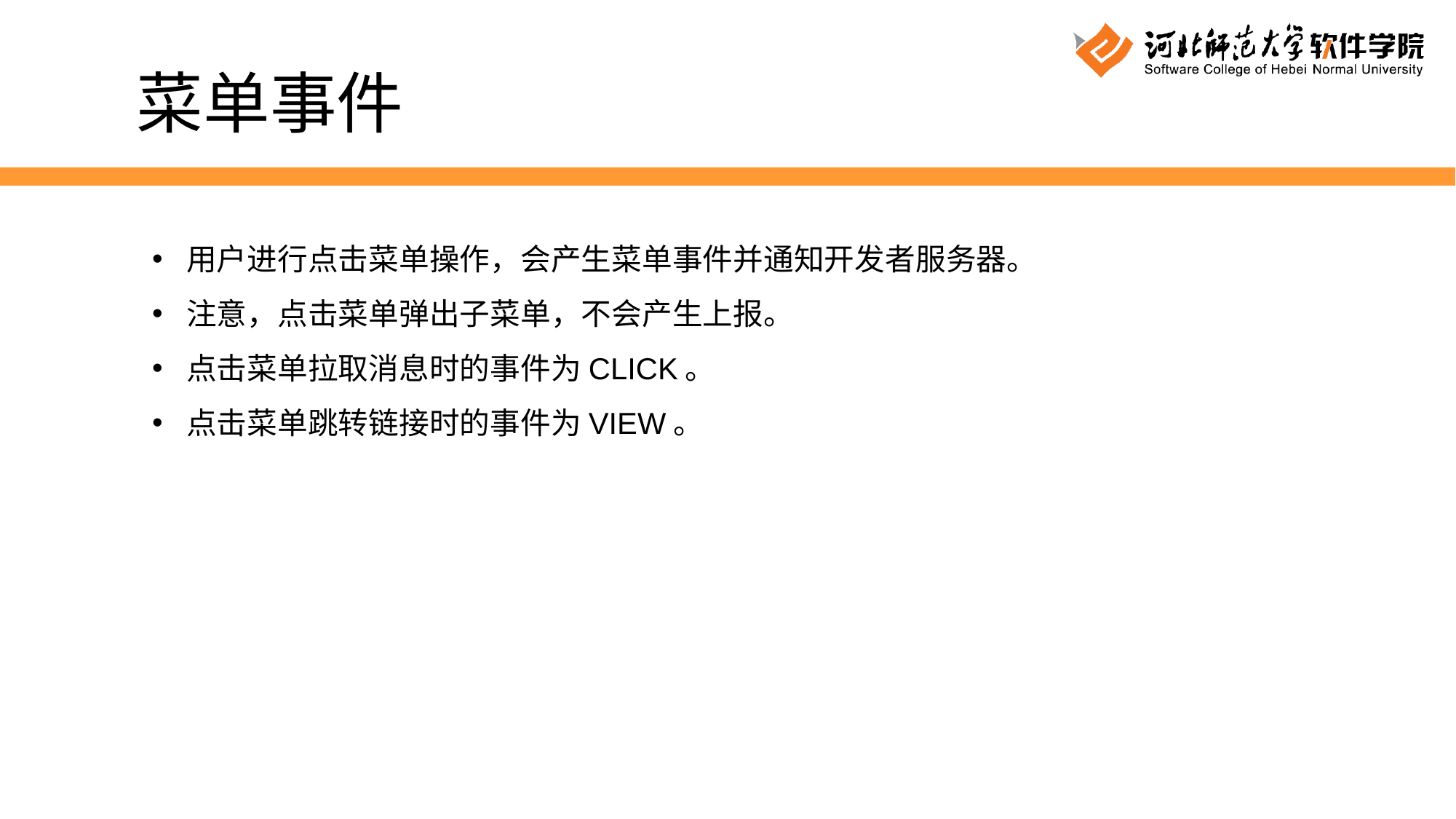

菜单事件
用户进行点击菜单操作，会产生菜单事件并通知开发者服务器。
注意，点击菜单弹出子菜单，不会产生上报。
点击菜单拉取消息时的事件为CLICK。
点击菜单跳转链接时的事件为VIEW。